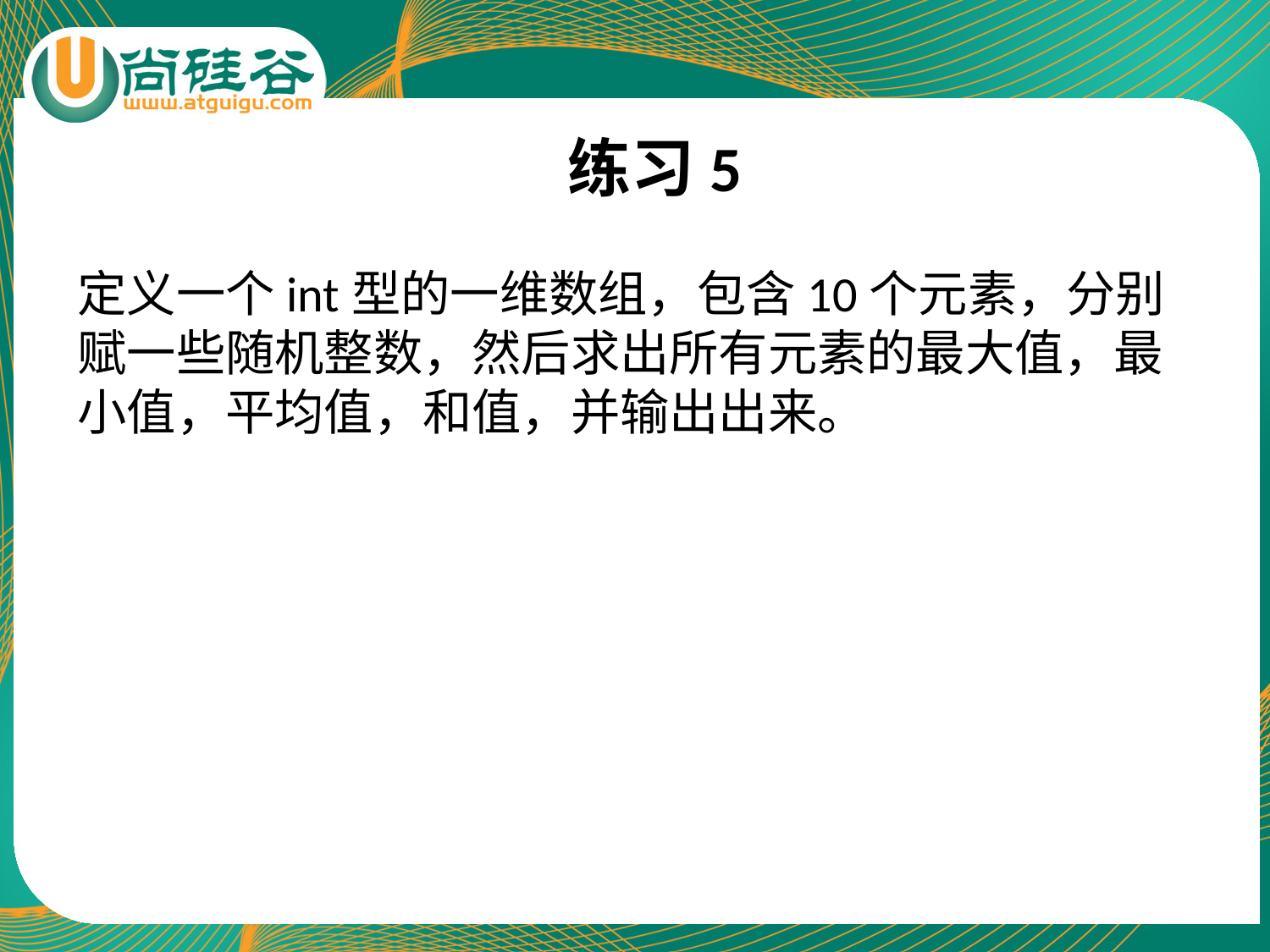

# 练习5
定义一个int型的一维数组，包含10个元素，分别赋一些随机整数，然后求出所有元素的最大值，最小值，平均值，和值，并输出出来。